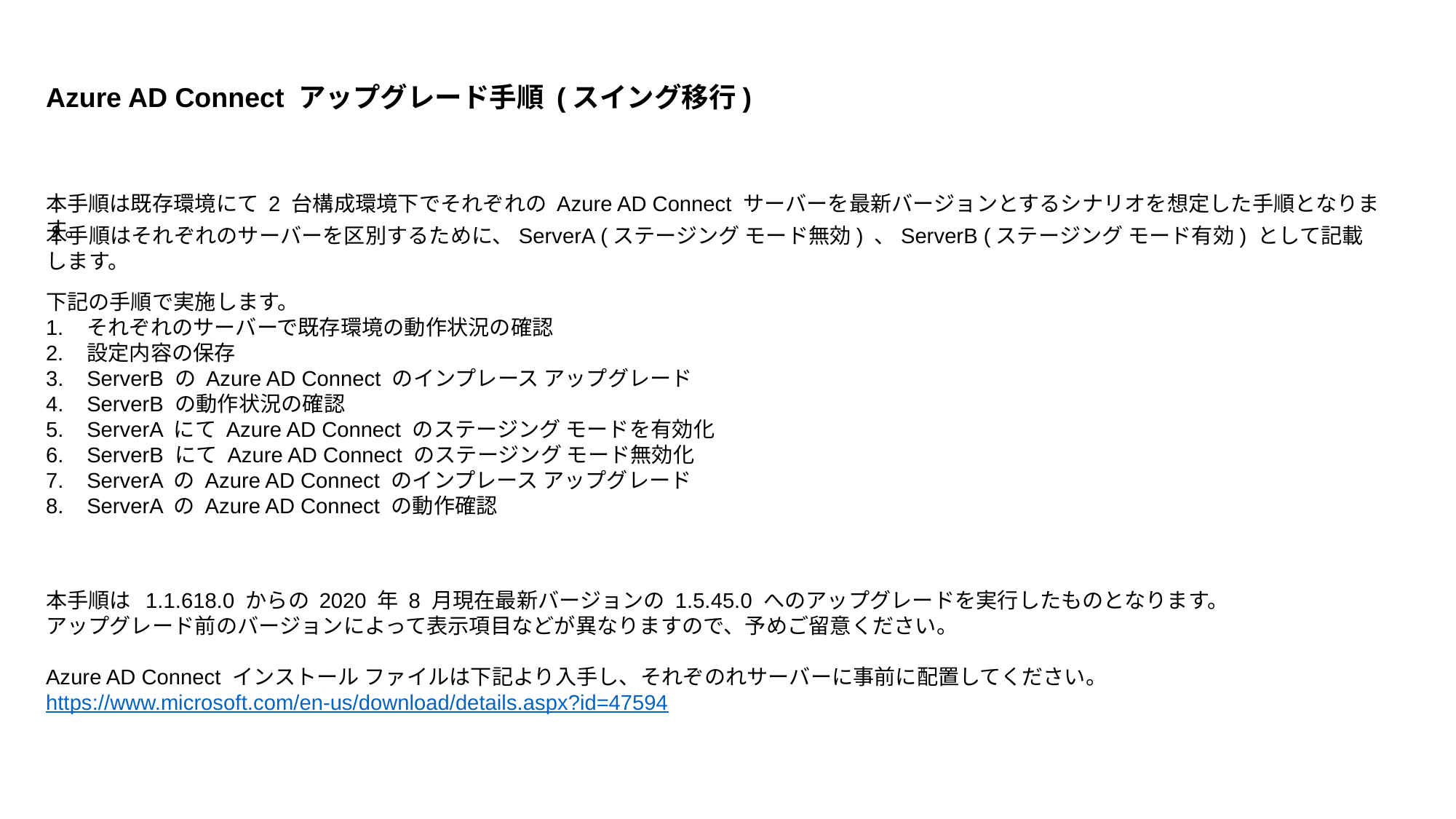

Azure AD Connect アップグレード手順 (スイング移行)

本手順は既存環境にて 2 台構成環境下でそれぞれの Azure AD Connect サーバーを最新バージョンとするシナリオを想定した手順となります。
本手順はそれぞれのサーバーを区別するために、ServerA (ステージング モード無効) 、ServerB (ステージング モード有効) として記載します。
下記の手順で実施します。
それぞれのサーバーで既存環境の動作状況の確認
設定内容の保存
ServerB の Azure AD Connect のインプレース アップグレード
ServerB の動作状況の確認
ServerA にて Azure AD Connect のステージング モードを有効化
ServerB にて Azure AD Connect のステージング モード無効化
ServerA の Azure AD Connect のインプレース アップグレード
ServerA の Azure AD Connect の動作確認

本手順は  1.1.618.0 からの 2020 年 8 月現在最新バージョンの 1.5.45.0 へのアップグレードを実行したものとなります。
アップグレード前のバージョンによって表示項目などが異なりますので、予めご留意ください。

Azure AD Connect インストール ファイルは下記より入手し、それぞのれサーバーに事前に配置してください。
https://www.microsoft.com/en-us/download/details.aspx?id=47594